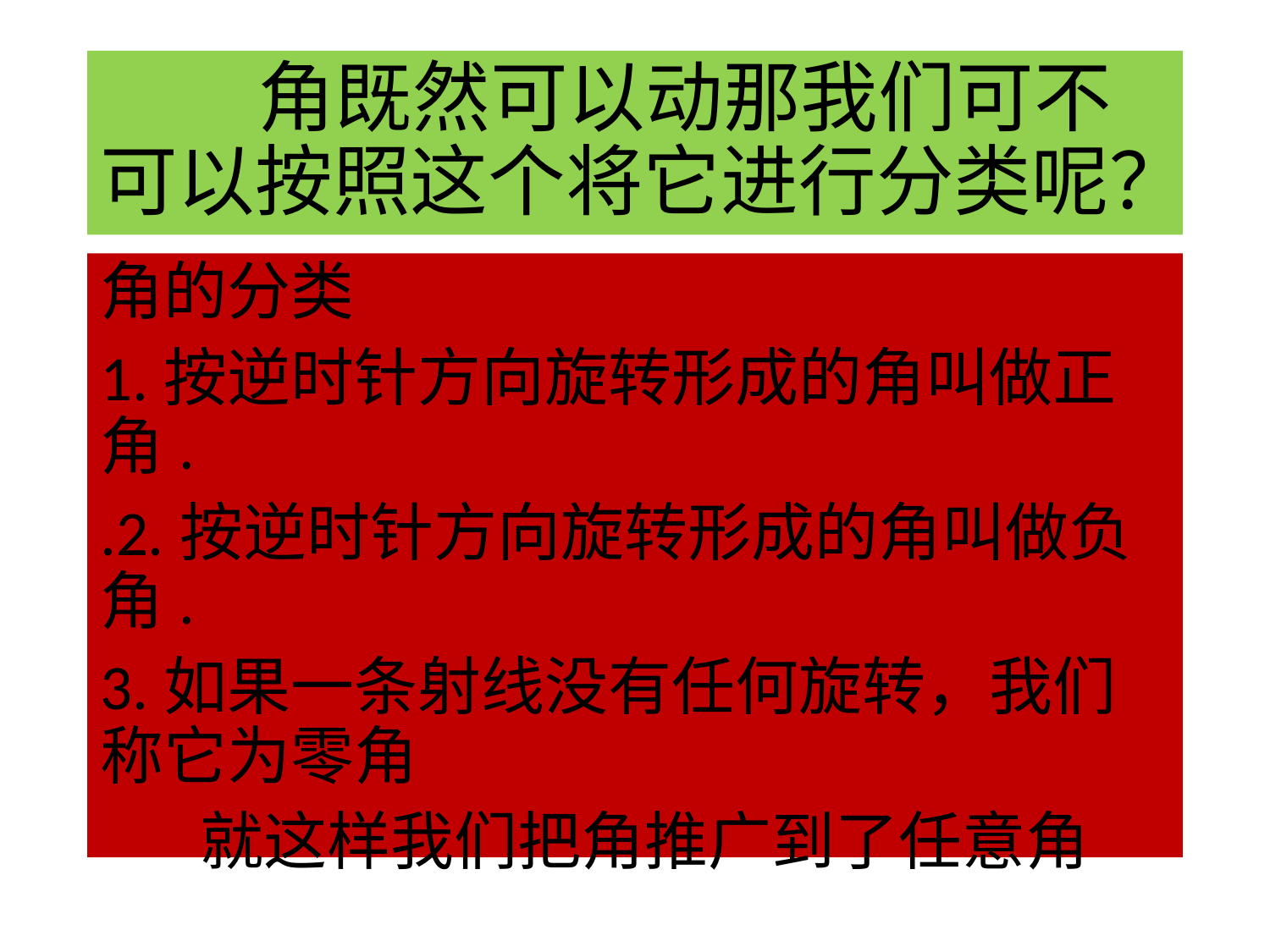

# 角既然可以动那我们可不可以按照这个将它进行分类呢？
角的分类
1.按逆时针方向旋转形成的角叫做正角.
.2.按逆时针方向旋转形成的角叫做负角.
3.如果一条射线没有任何旋转，我们称它为零角
      就这样我们把角推广到了任意角